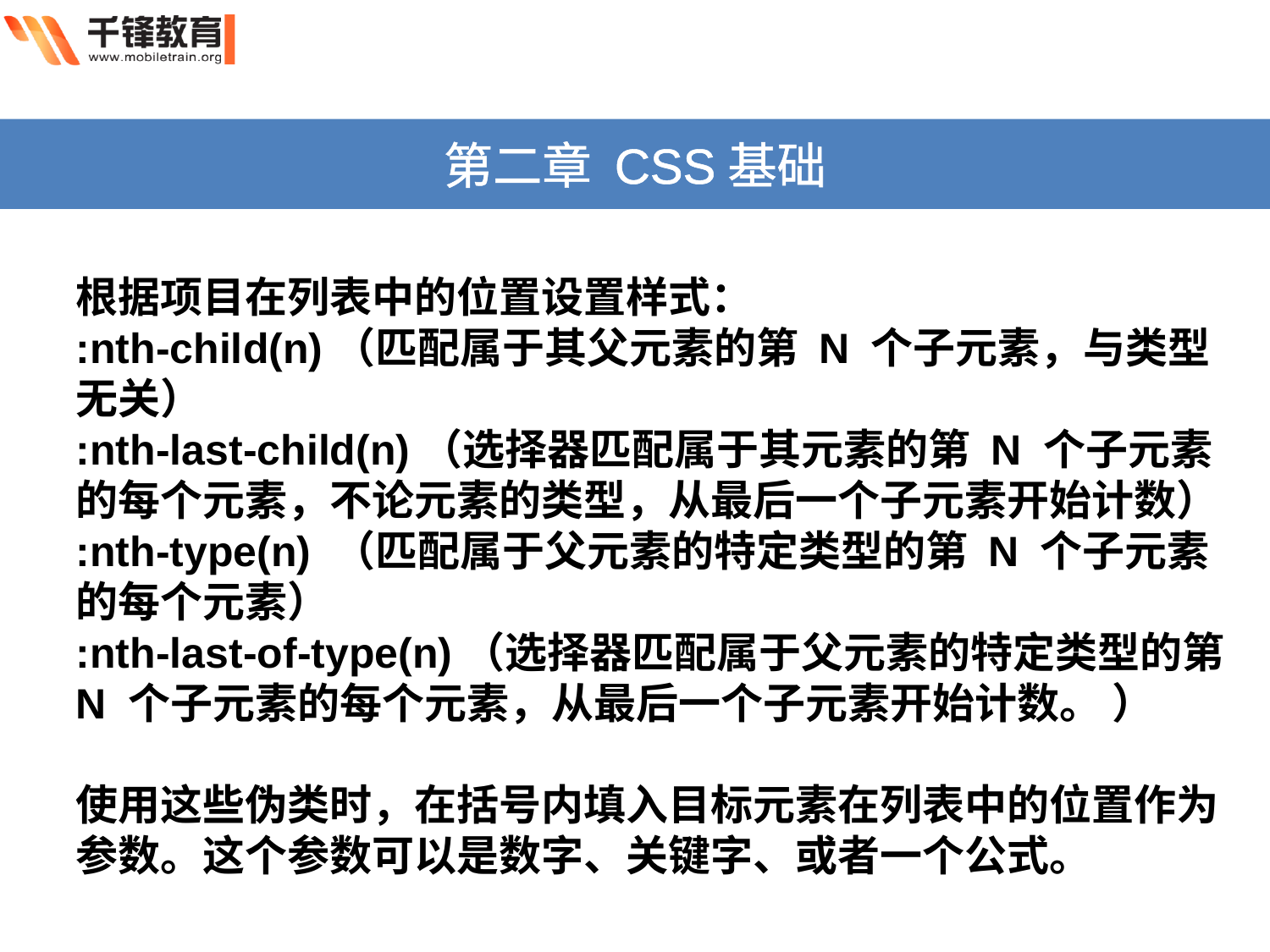

第二章 CSS基础
根据项目在列表中的位置设置样式：
:nth-child(n)（匹配属于其父元素的第 N 个子元素，与类型无关）
:nth-last-child(n)（选择器匹配属于其元素的第 N 个子元素的每个元素，不论元素的类型，从最后一个子元素开始计数）
:nth-type(n) （匹配属于父元素的特定类型的第 N 个子元素的每个元素）
:nth-last-of-type(n)（选择器匹配属于父元素的特定类型的第 N 个子元素的每个元素，从最后一个子元素开始计数。 ）

使用这些伪类时，在括号内填入目标元素在列表中的位置作为参数。这个参数可以是数字、关键字、或者一个公式。